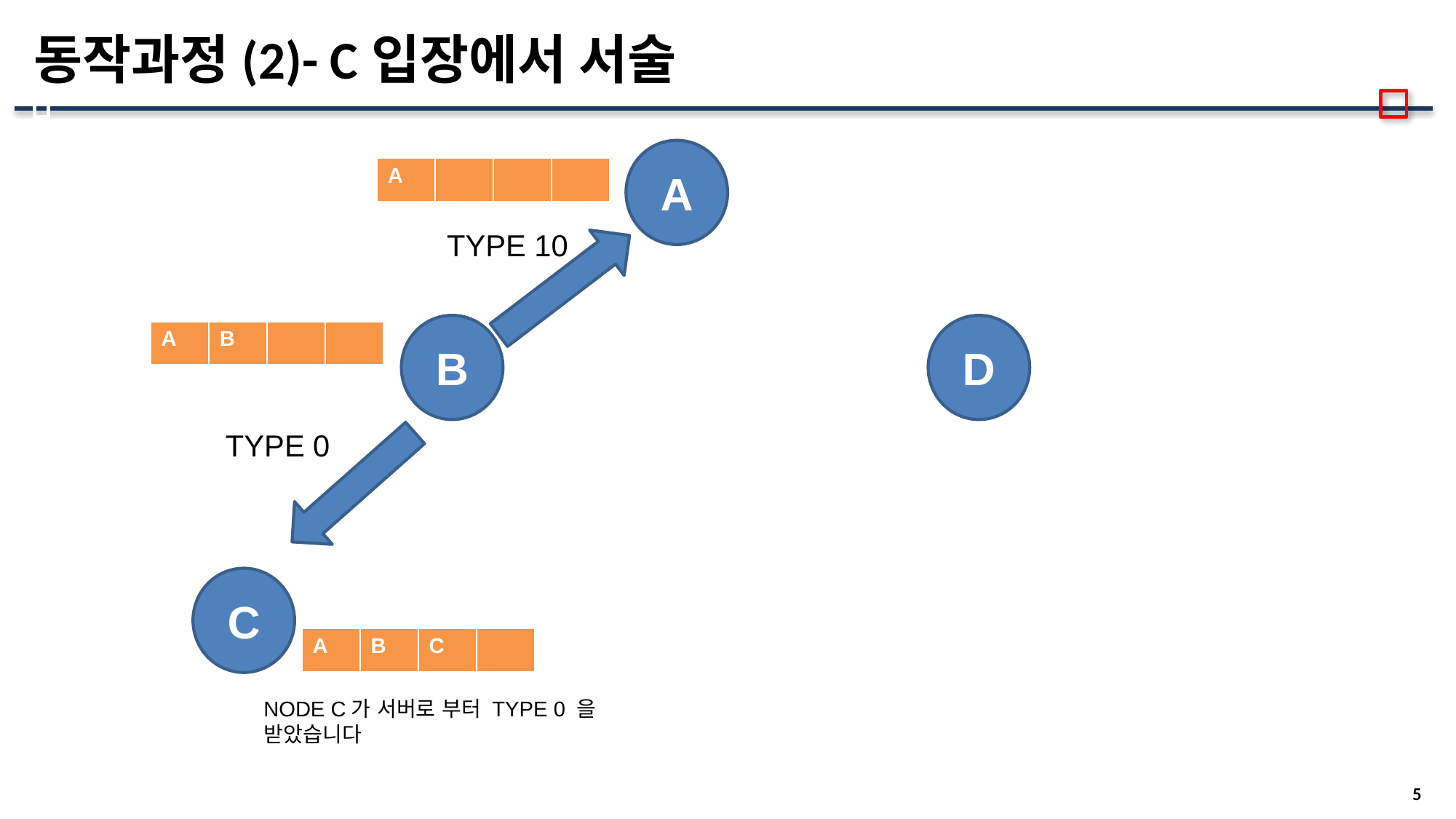

# 동작과정(2)- C입장에서 서술
A
| A |  |  |  |
| --- | --- | --- | --- |

TYPE 10
B
D
| A | B |  |  |
| --- | --- | --- | --- |

TYPE 0
C
| A | B | C |  |
| --- | --- | --- | --- |
NODE C가 서버로 부터 TYPE 0 을 받았습니다
5